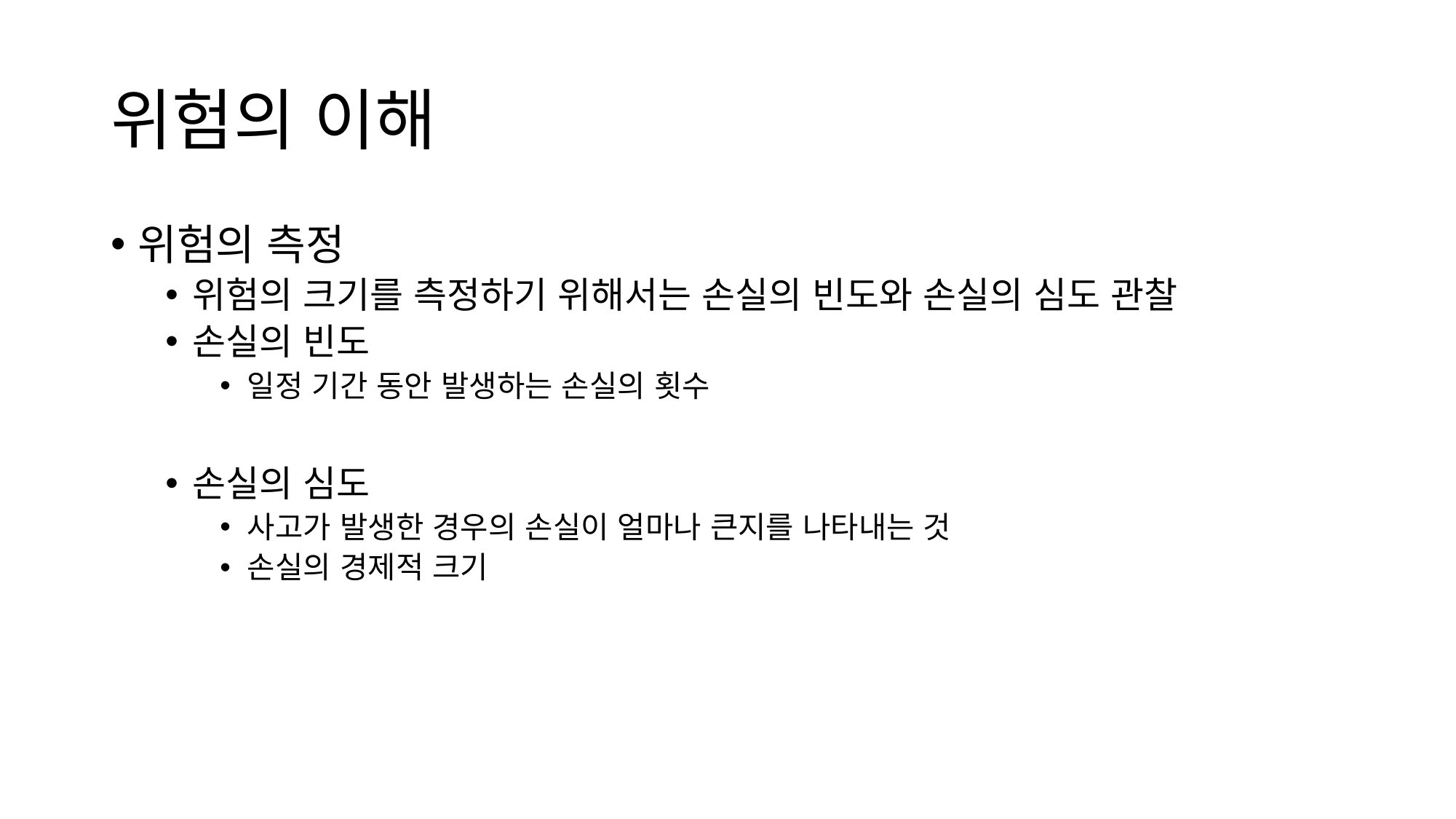

# 위험의 이해
위험의 측정
위험의 크기를 측정하기 위해서는 손실의 빈도와 손실의 심도 관찰
손실의 빈도
일정 기간 동안 발생하는 손실의 횟수

손실의 심도
사고가 발생한 경우의 손실이 얼마나 큰지를 나타내는 것
손실의 경제적 크기